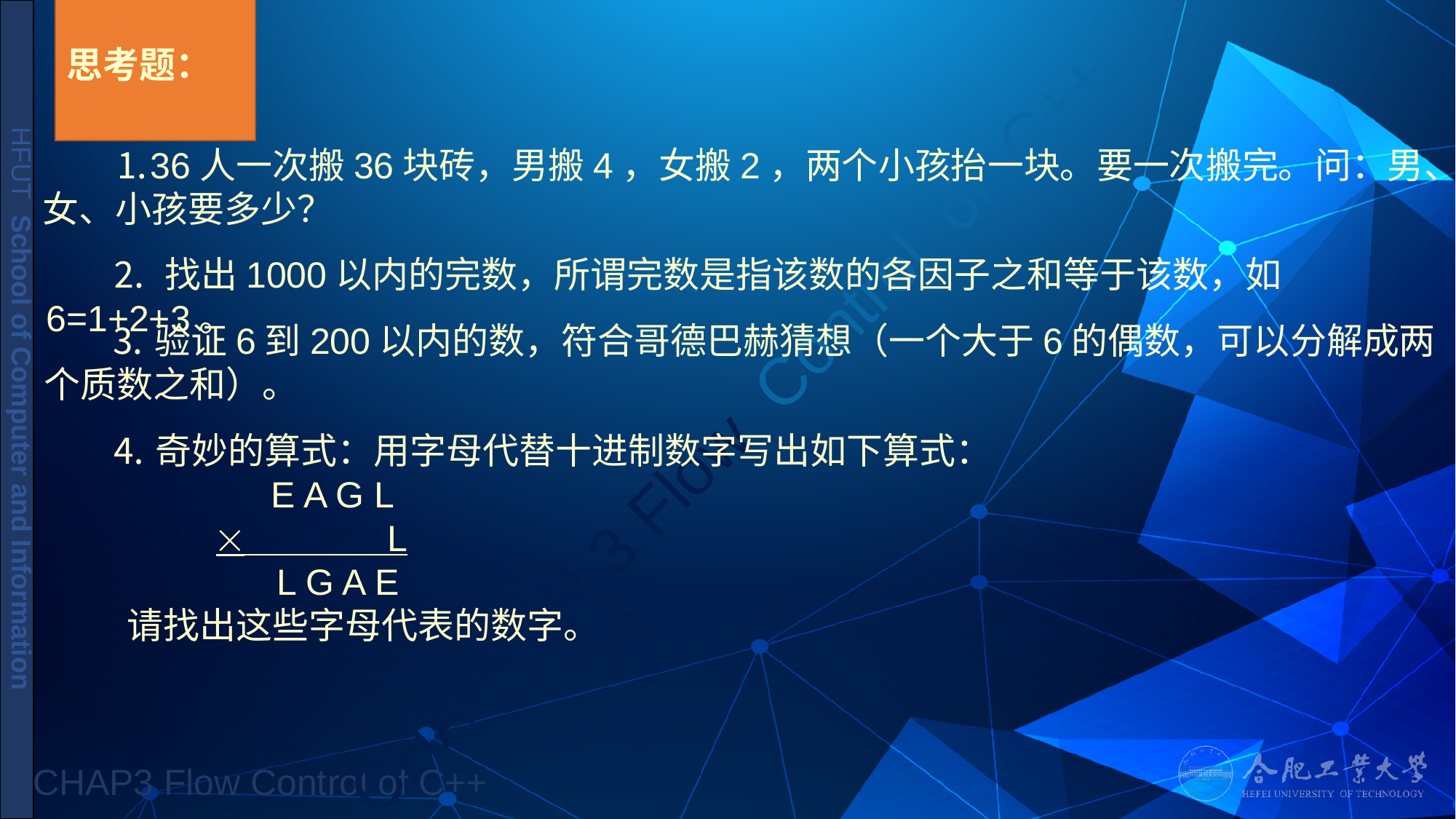

# 思考题：
       ⒈36人一次搬36块砖，男搬4，女搬2，两个小孩抬一块。要一次搬完。问：男、女、小孩要多少？
        ⒉ 找出1000以内的完数，所谓完数是指该数的各因子之和等于该数，如6=1+2+3。
        ⒊验证6到200以内的数，符合哥德巴赫猜想（一个大于6的偶数，可以分解成两个质数之和）。
       ⒋奇妙的算式：用字母代替十进制数字写出如下算式：
		E A G L
                ×              L
                      L G A E
        请找出这些字母代表的数字。